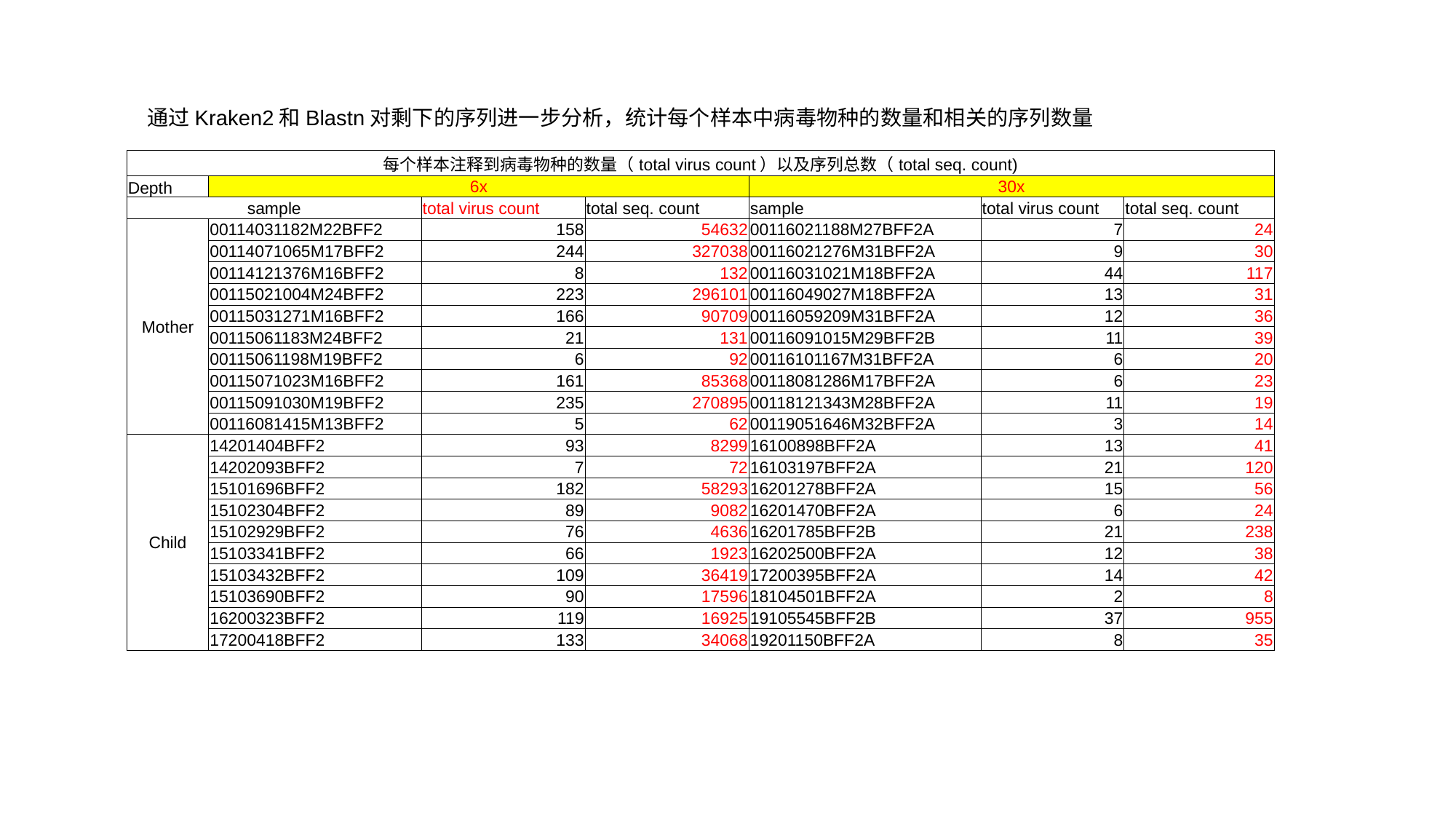

通过Kraken2和Blastn对剩下的序列进一步分析，统计每个样本中病毒物种的数量和相关的序列数量
| 每个样本注释到病毒物种的数量（total virus count）以及序列总数（total seq. count) |  |  |  |  |  |  |
| --- | --- | --- | --- | --- | --- | --- |
| Depth | 6x |  |  | 30x |  |  |
| sample |  | total virus count | total seq. count | sample | total virus count | total seq. count |
| Mother | 00114031182M22BFF2 | 158 | 54632 | 00116021188M27BFF2A | 7 | 24 |
|  | 00114071065M17BFF2 | 244 | 327038 | 00116021276M31BFF2A | 9 | 30 |
|  | 00114121376M16BFF2 | 8 | 132 | 00116031021M18BFF2A | 44 | 117 |
|  | 00115021004M24BFF2 | 223 | 296101 | 00116049027M18BFF2A | 13 | 31 |
|  | 00115031271M16BFF2 | 166 | 90709 | 00116059209M31BFF2A | 12 | 36 |
|  | 00115061183M24BFF2 | 21 | 131 | 00116091015M29BFF2B | 11 | 39 |
|  | 00115061198M19BFF2 | 6 | 92 | 00116101167M31BFF2A | 6 | 20 |
|  | 00115071023M16BFF2 | 161 | 85368 | 00118081286M17BFF2A | 6 | 23 |
|  | 00115091030M19BFF2 | 235 | 270895 | 00118121343M28BFF2A | 11 | 19 |
|  | 00116081415M13BFF2 | 5 | 62 | 00119051646M32BFF2A | 3 | 14 |
| Child | 14201404BFF2 | 93 | 8299 | 16100898BFF2A | 13 | 41 |
|  | 14202093BFF2 | 7 | 72 | 16103197BFF2A | 21 | 120 |
|  | 15101696BFF2 | 182 | 58293 | 16201278BFF2A | 15 | 56 |
|  | 15102304BFF2 | 89 | 9082 | 16201470BFF2A | 6 | 24 |
|  | 15102929BFF2 | 76 | 4636 | 16201785BFF2B | 21 | 238 |
|  | 15103341BFF2 | 66 | 1923 | 16202500BFF2A | 12 | 38 |
|  | 15103432BFF2 | 109 | 36419 | 17200395BFF2A | 14 | 42 |
|  | 15103690BFF2 | 90 | 17596 | 18104501BFF2A | 2 | 8 |
|  | 16200323BFF2 | 119 | 16925 | 19105545BFF2B | 37 | 955 |
|  | 17200418BFF2 | 133 | 34068 | 19201150BFF2A | 8 | 35 |